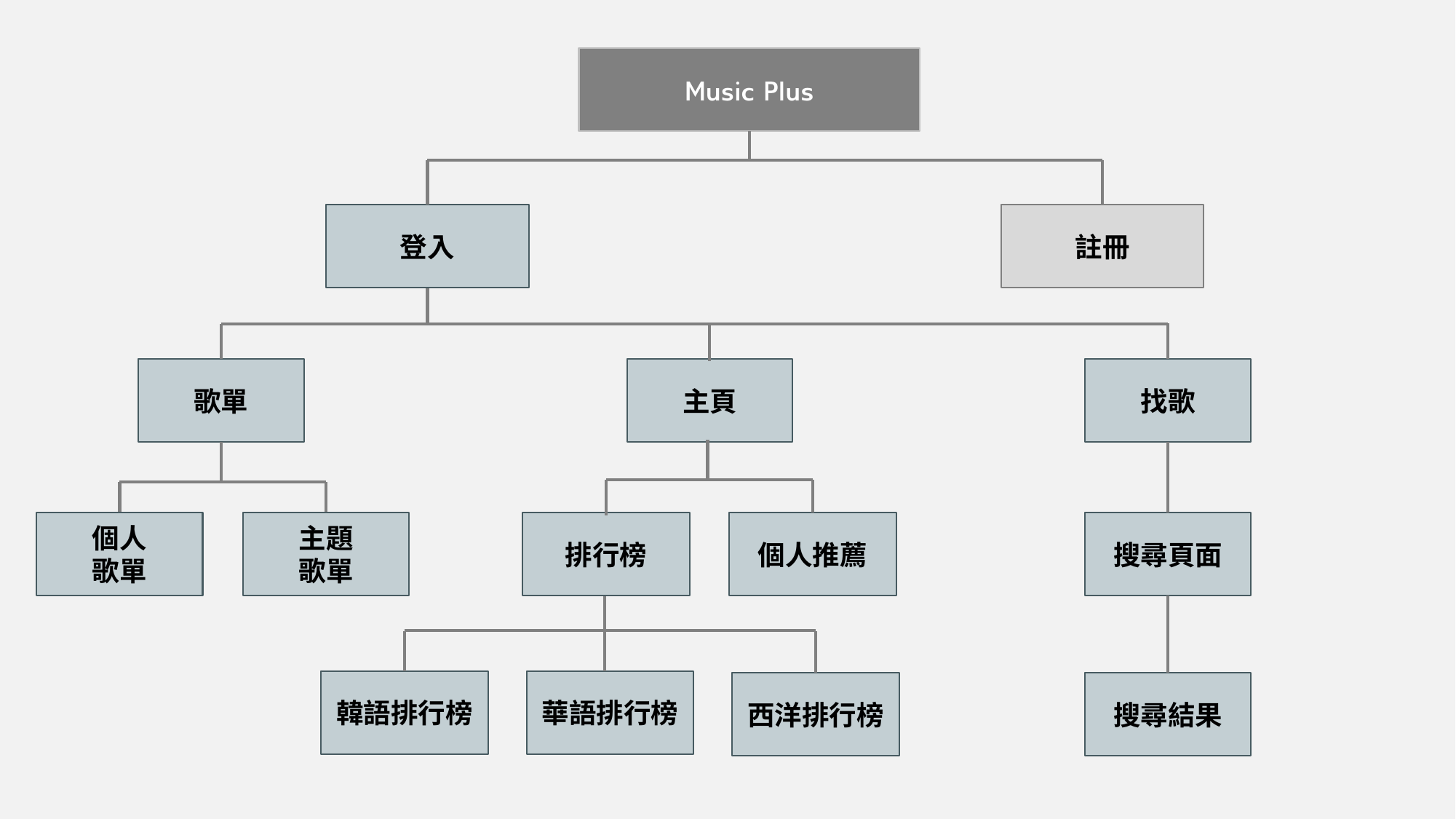

Music Plus
登入
註冊
歌單
主頁
找歌
個人
歌單
主題
歌單
排行榜
個人推薦
搜尋頁面
韓語排行榜
華語排行榜
西洋排行榜
搜尋結果